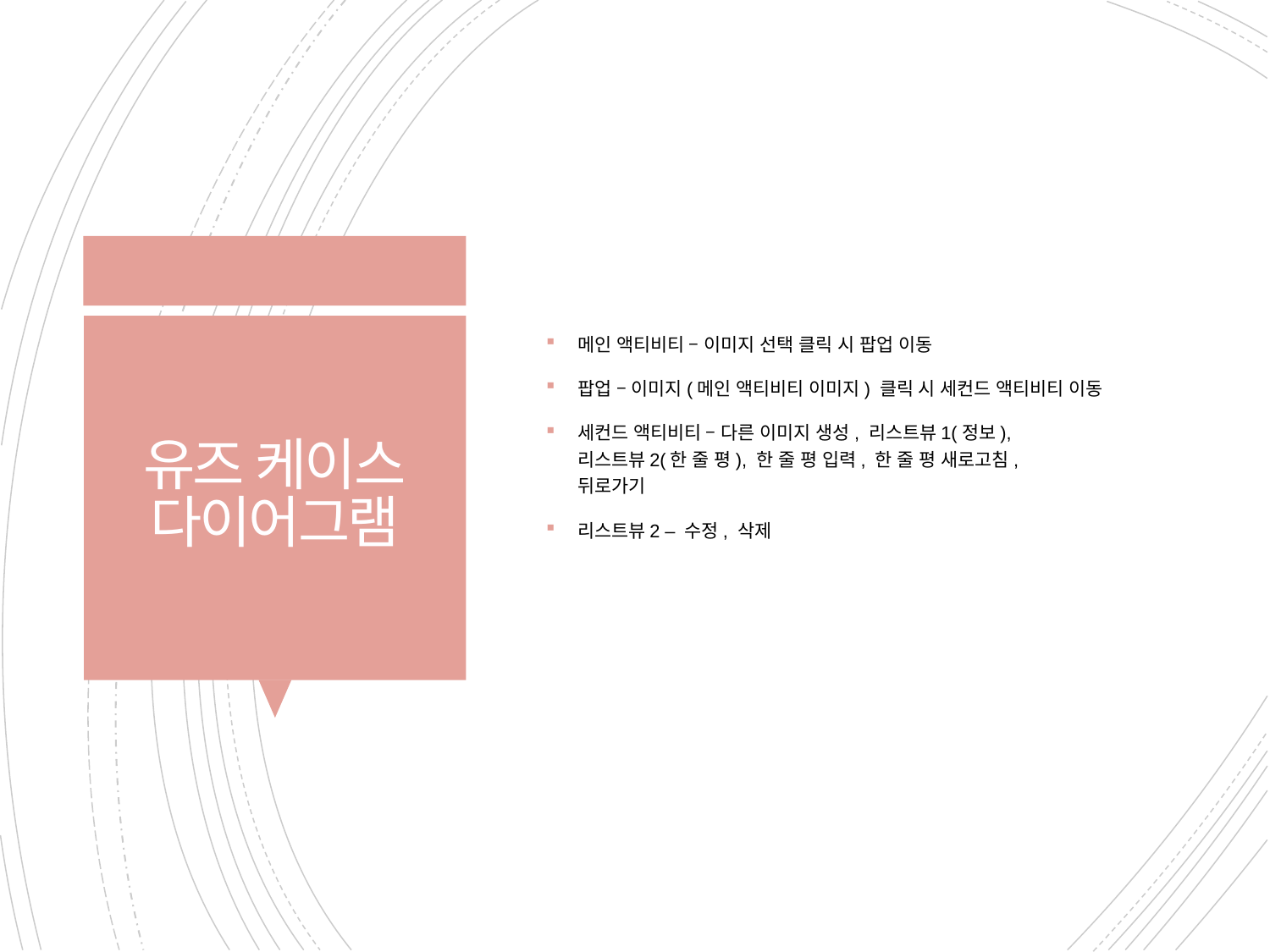

메인 액티비티 – 이미지 선택 클릭 시 팝업 이동
팝업 – 이미지(메인 액티비티 이미지) 클릭 시 세컨드 액티비티 이동
세컨드 액티비티 – 다른 이미지 생성, 리스트뷰1(정보),           리스트뷰2(한 줄 평), 한 줄 평 입력, 한 줄 평 새로고침,           뒤로가기
리스트뷰2 – 수정, 삭제

# 유즈 케이스 다이어그램